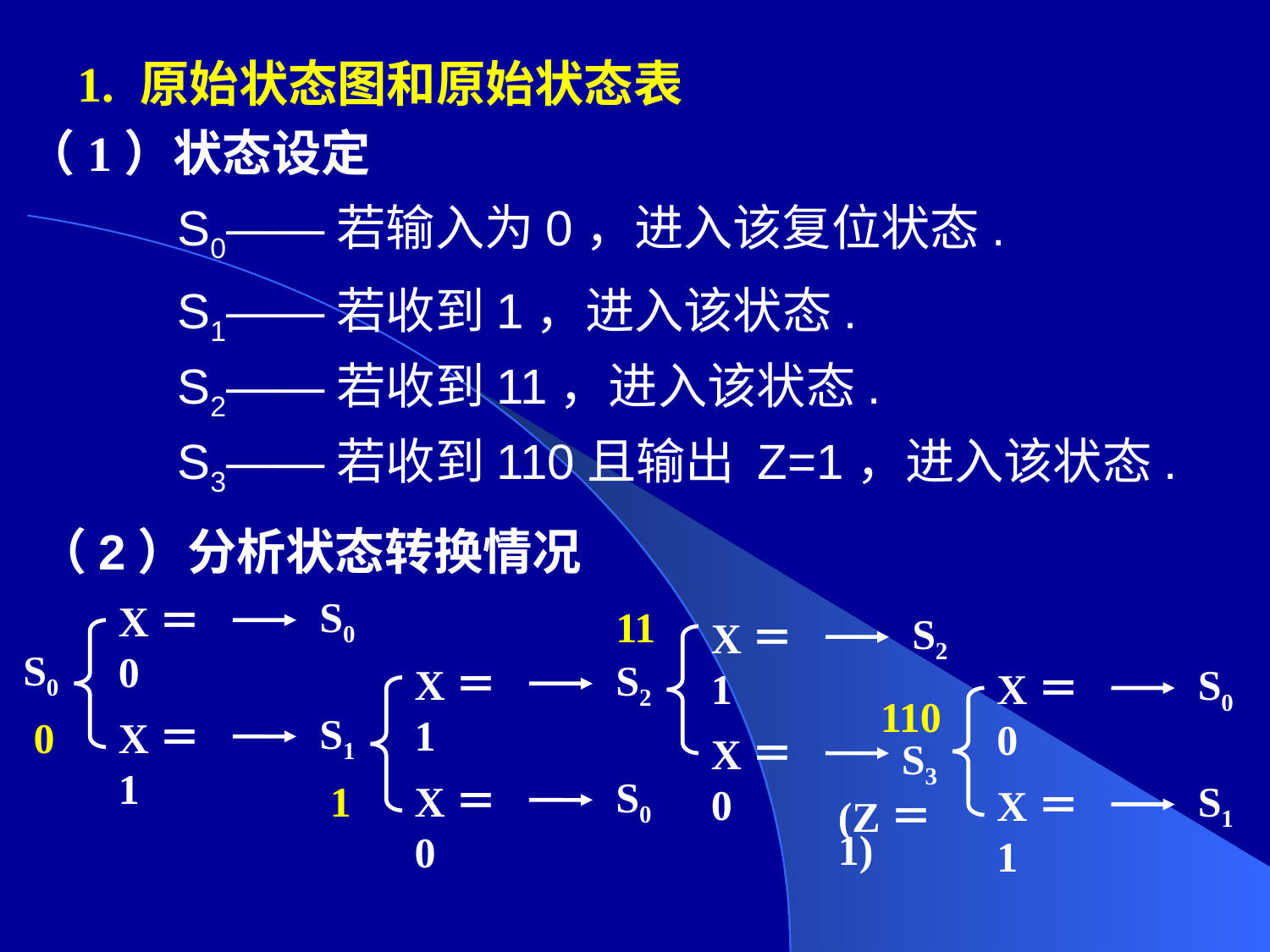

1. 原始状态图和原始状态表
（1）状态设定
           S0——若输入为0，进入该复位状态.
           S1——若收到1，进入该状态.
           S2——若收到11，进入该状态.
           S3——若收到110且输出 Z=1，进入该状态.
（2）分析状态转换情况
S0
X＝0
11
S2
X＝1

S0

S2
X＝1
S0
X＝0

110

S1
0
X＝1
X＝0

S3

S0
1
X＝0
S1
X＝1

(Z＝1)